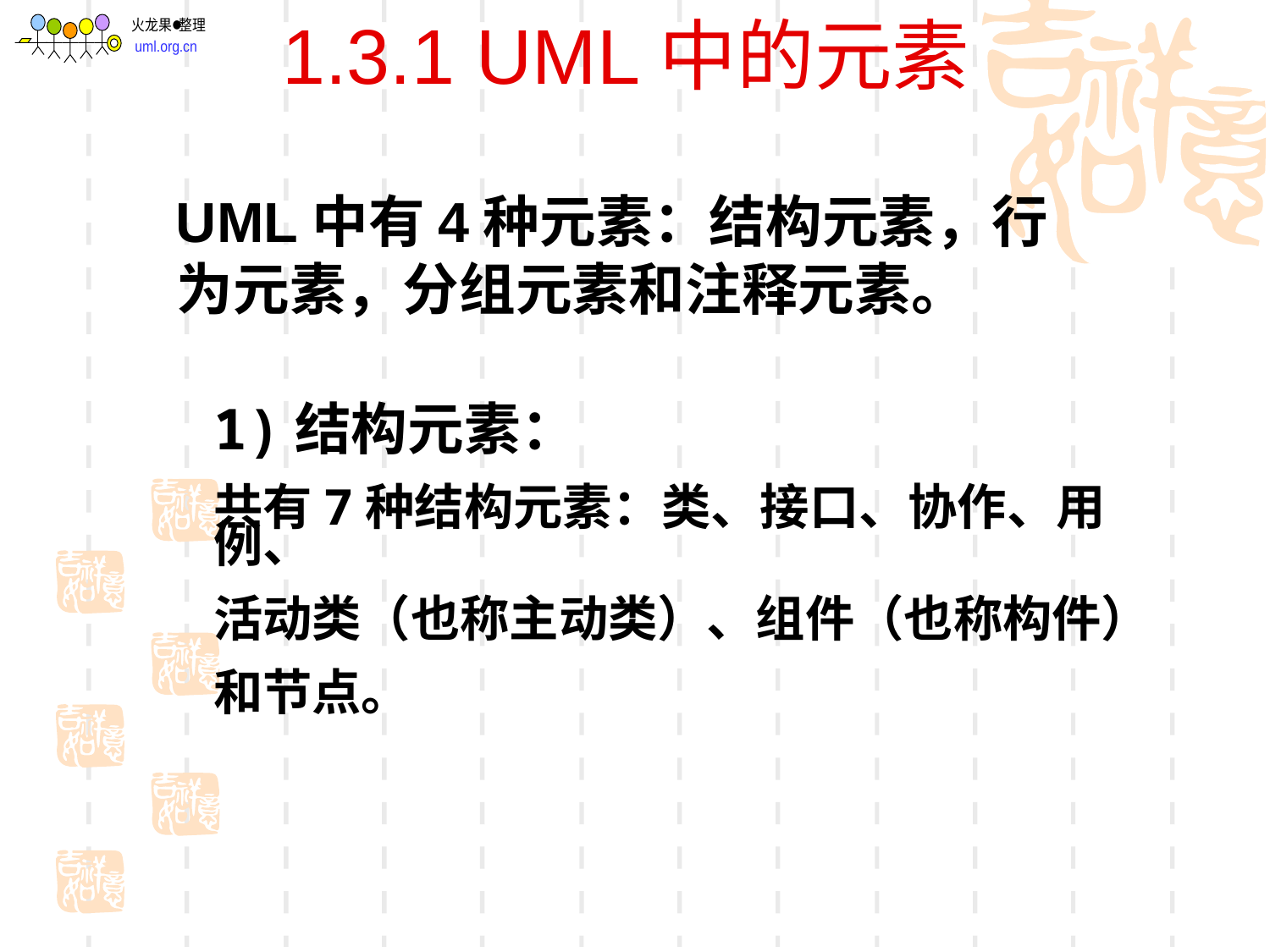

# 1.3.1 UML中的元素
   UML中有4种元素：结构元素，行为元素，分组元素和注释元素。

1)结构元素：

共有7种结构元素：类、接口、协作、用例、

活动类（也称主动类）、组件（也称构件）
和节点。